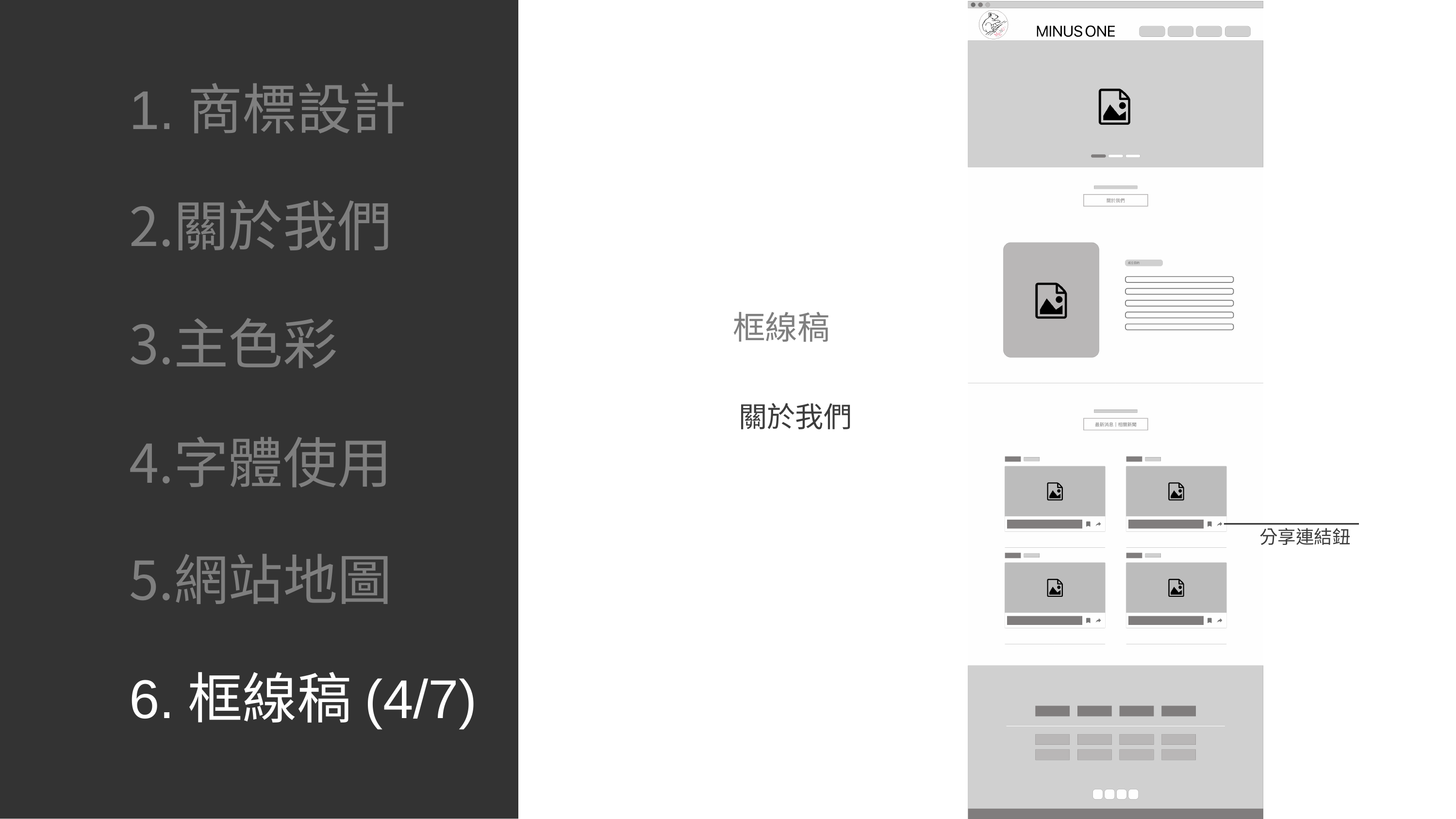

# 1.商標設計
關於我們
主⾊彩
字體使用
網站地圖
框線稿
關於我們
分享連結鈕
6.框線稿(4/7)